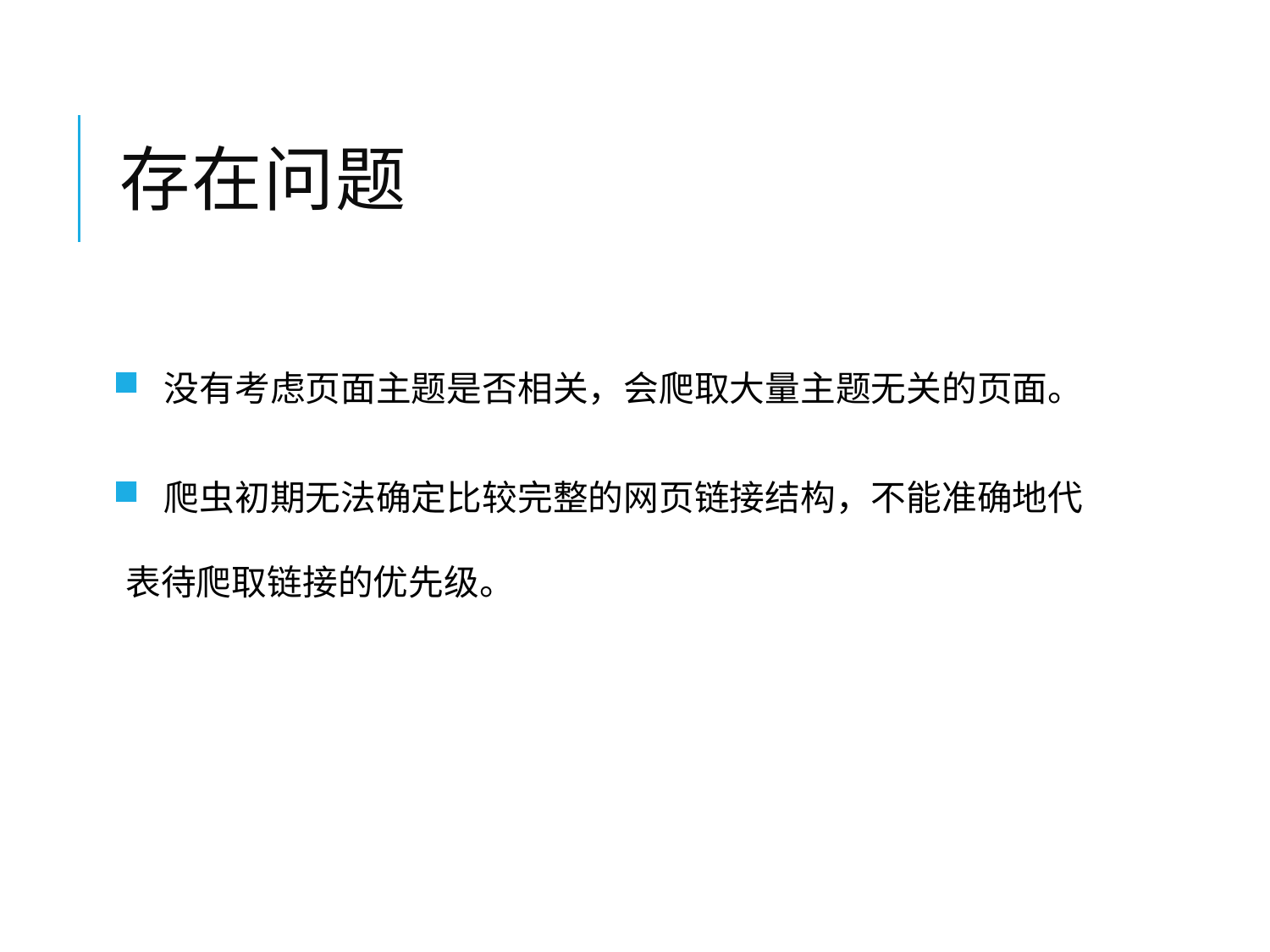

# 存在问题
  没有考虑页面主题是否相关，会爬取大量主题无关的页面。
  爬虫初期无法确定比较完整的网页链接结构，不能准确地代表待爬取链接的优先级。